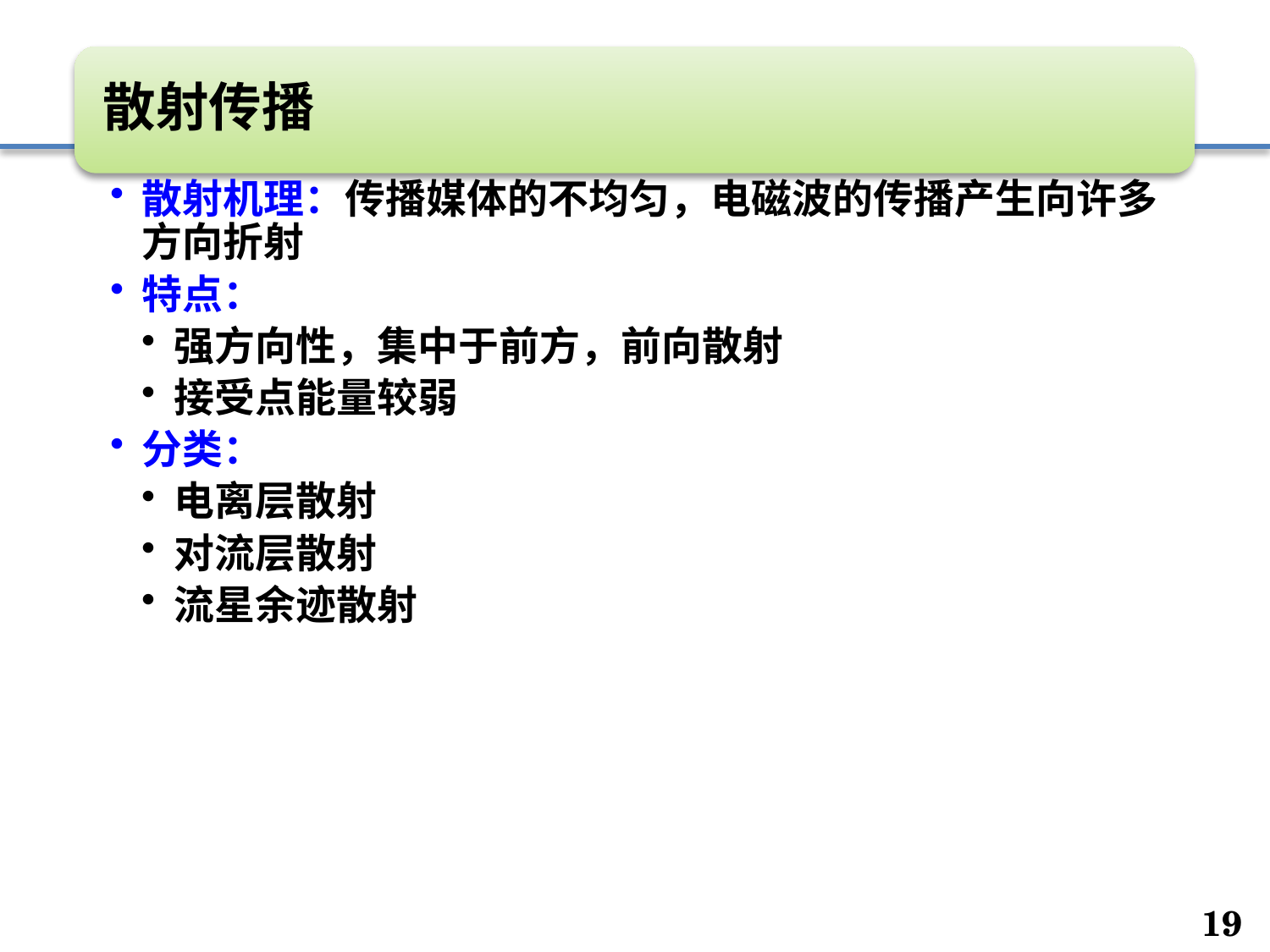

#
散射传播
散射机理：传播媒体的不均匀，电磁波的传播产生向许多方向折射
特点：
强方向性，集中于前方，前向散射
接受点能量较弱
分类：
电离层散射
对流层散射
流星余迹散射
19